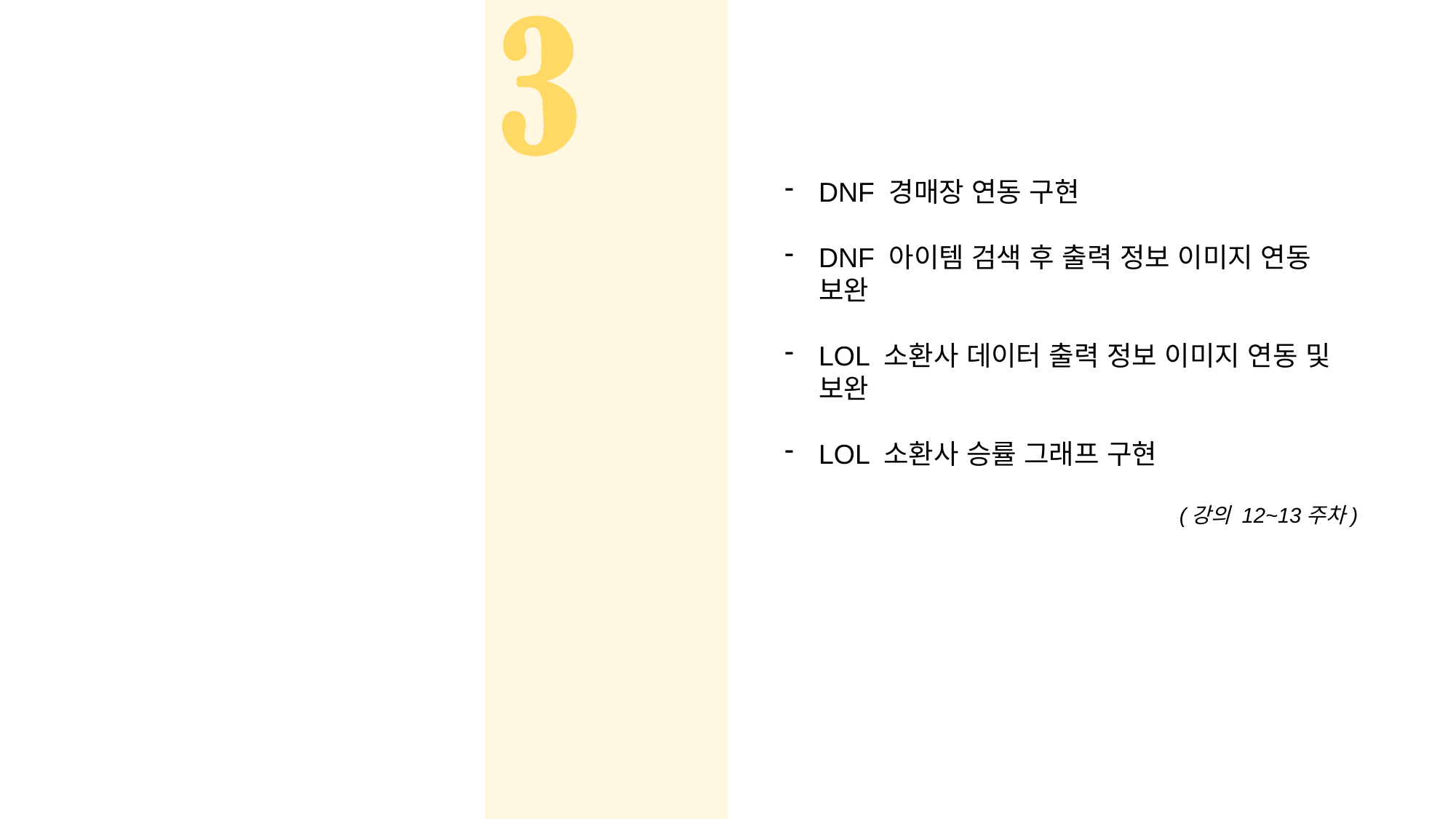

DNF 경매장 연동 구현

DNF 아이템 검색 후 출력 정보 이미지 연동 보완

LOL 소환사 데이터 출력 정보 이미지 연동 및 보완

LOL 소환사 승률 그래프 구현

(강의 12~13주차)